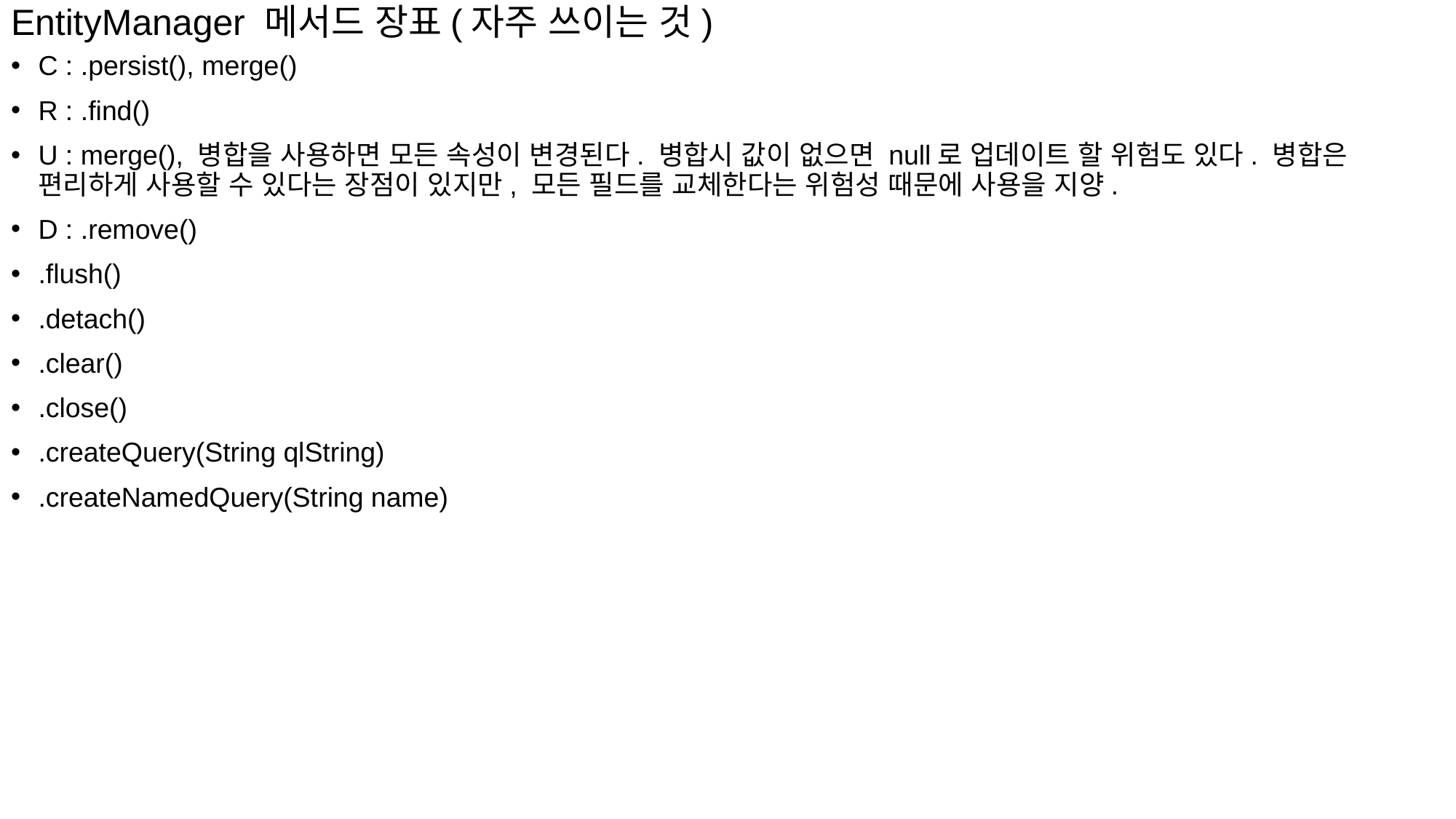

# EntityManager 메서드 장표(자주 쓰이는 것)
C : .persist(), merge()
R : .find()
U : merge(), 병합을 사용하면 모든 속성이 변경된다. 병합시 값이 없으면 null로 업데이트 할 위험도 있다. 병합은 편리하게 사용할 수 있다는 장점이 있지만, 모든 필드를 교체한다는 위험성 때문에 사용을 지양.
D : .remove()
.flush()
.detach()
.clear()
.close()
.createQuery(String qlString)
.createNamedQuery(String name)